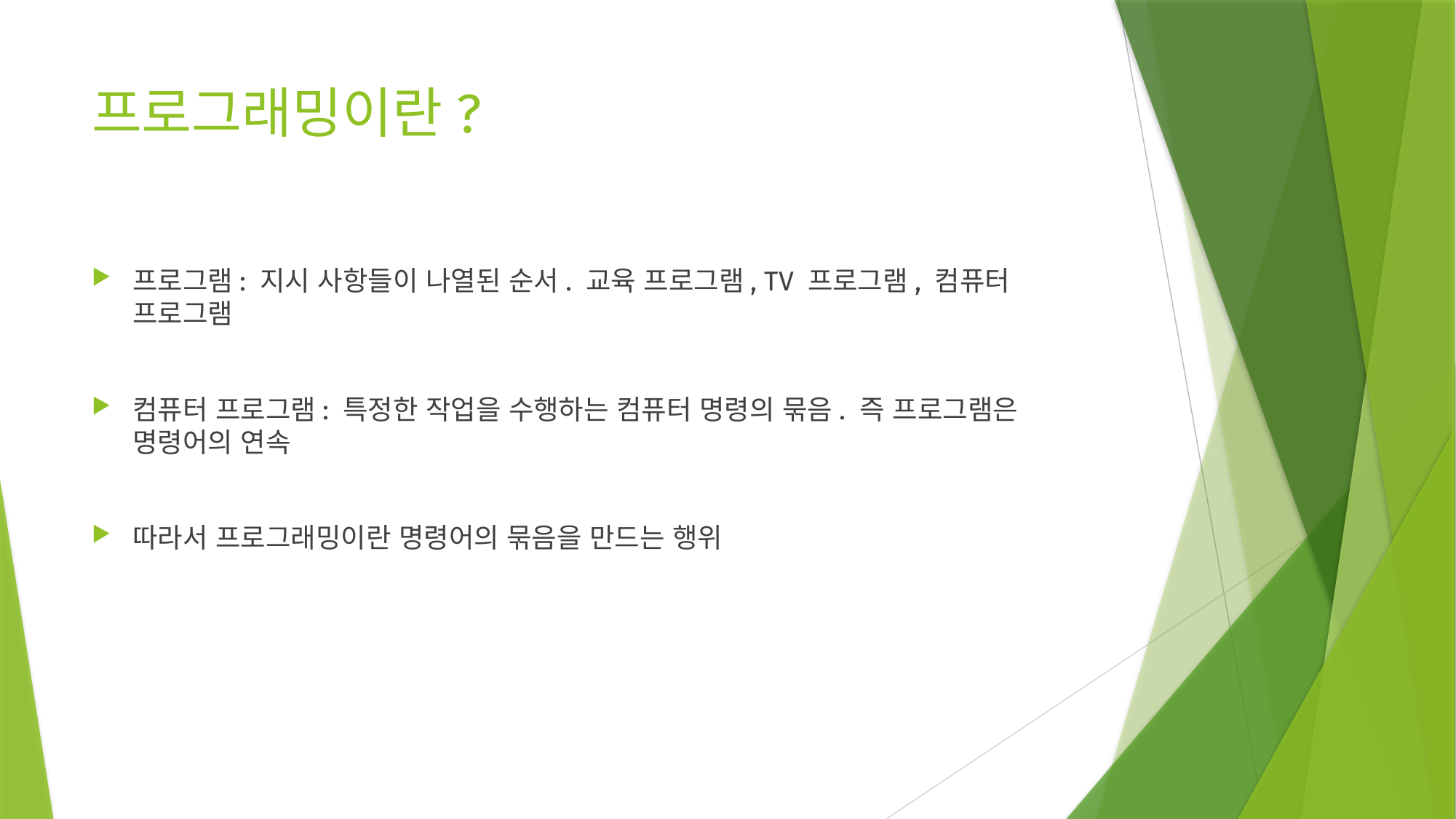

# 프로그래밍이란?
프로그램: 지시 사항들이 나열된 순서. 교육 프로그램, TV 프로그램, 컴퓨터 프로그램

컴퓨터 프로그램: 특정한 작업을 수행하는 컴퓨터 명령의 묶음. 즉 프로그램은 명령어의 연속

따라서 프로그래밍이란 명령어의 묶음을 만드는 행위